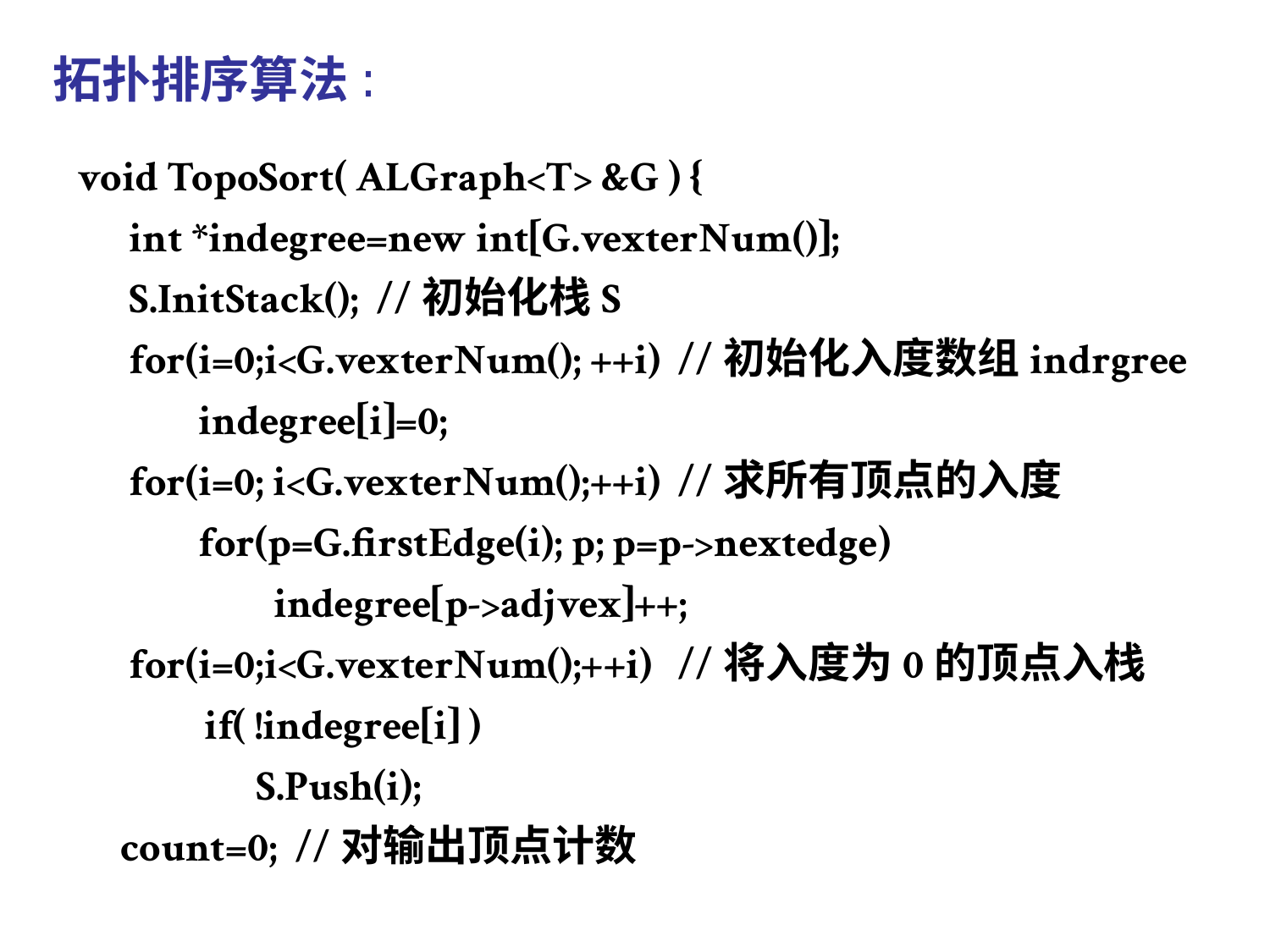

# 拓扑排序算法:
void TopoSort( ALGraph<T> &G ) {
      int *indegree=new int[G.vexterNum()];
      S.InitStack();  //初始化栈S
      for(i=0;i<G.vexterNum(); ++i)  //初始化入度数组indrgree
              indegree[i]=0;
      for(i=0; i<G.vexterNum();++i)  //求所有顶点的入度
              for(p=G.firstEdge(i); p; p=p->nextedge)
	        indegree[p->adjvex]++;
      for(i=0;i<G.vexterNum();++i)   //将入度为0的顶点入栈
	if( !indegree[i] )
  	      S.Push(i);
     count=0;  //对输出顶点计数